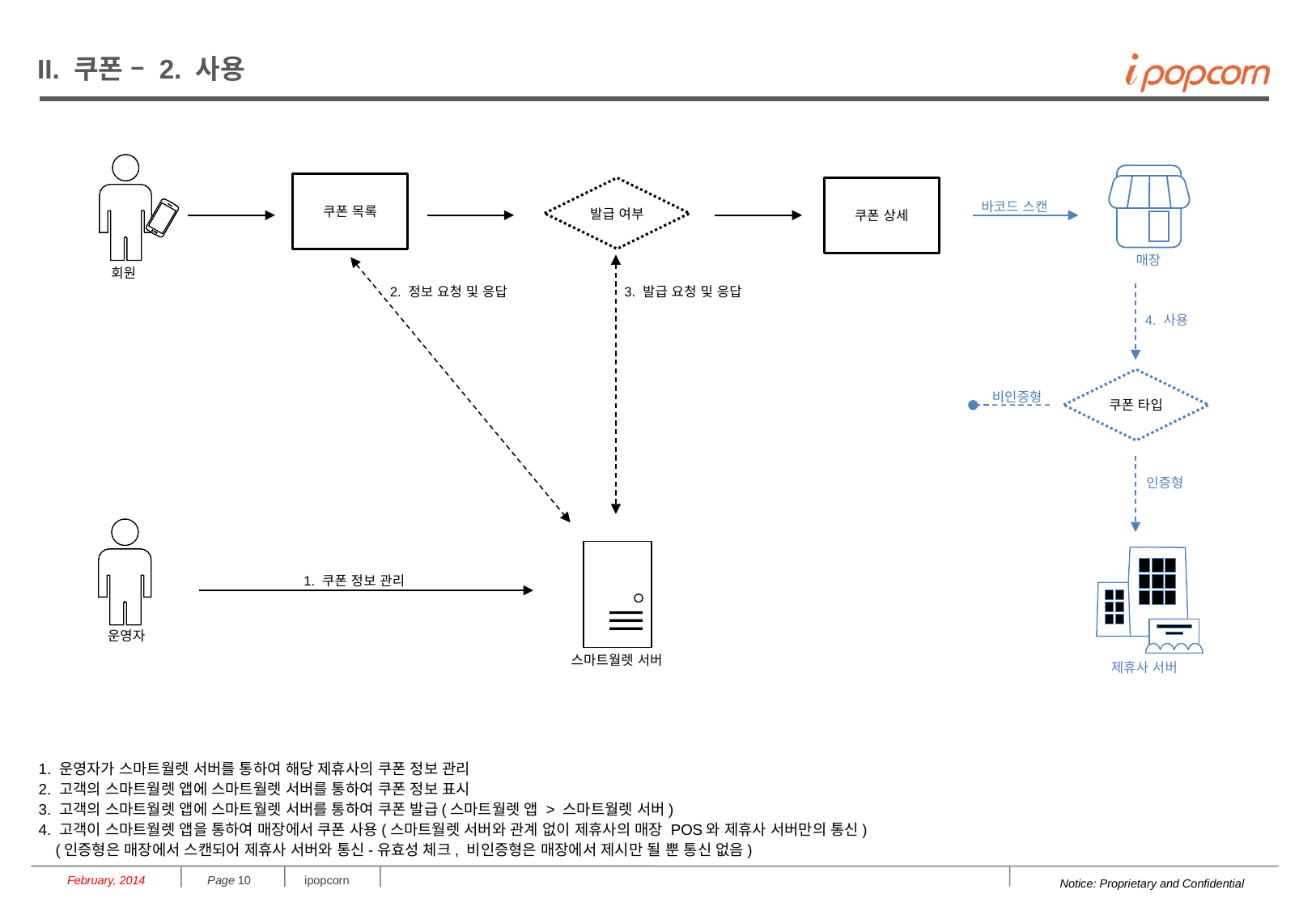

# II. 쿠폰 – 2. 사용

회원

매장
쿠폰 목록
발급 여부
쿠폰 상세
바코드 스캔
2. 정보 요청 및 응답
3. 발급 요청 및 응답
4. 사용
쿠폰 타입
비인증형
인증형

운영자

스마트월렛 서버

제휴사 서버
1. 쿠폰 정보 관리
1. 운영자가 스마트월렛 서버를 통하여 해당 제휴사의 쿠폰 정보 관리
2. 고객의 스마트월렛 앱에 스마트월렛 서버를 통하여 쿠폰 정보 표시
3. 고객의 스마트월렛 앱에 스마트월렛 서버를 통하여 쿠폰 발급(스마트월렛 앱 > 스마트월렛 서버)
4. 고객이 스마트월렛 앱을 통하여 매장에서 쿠폰 사용(스마트월렛 서버와 관계 없이 제휴사의 매장 POS와 제휴사 서버만의 통신)
    (인증형은 매장에서 스캔되어 제휴사 서버와 통신-유효성 체크, 비인증형은 매장에서 제시만 될 뿐 통신 없음)